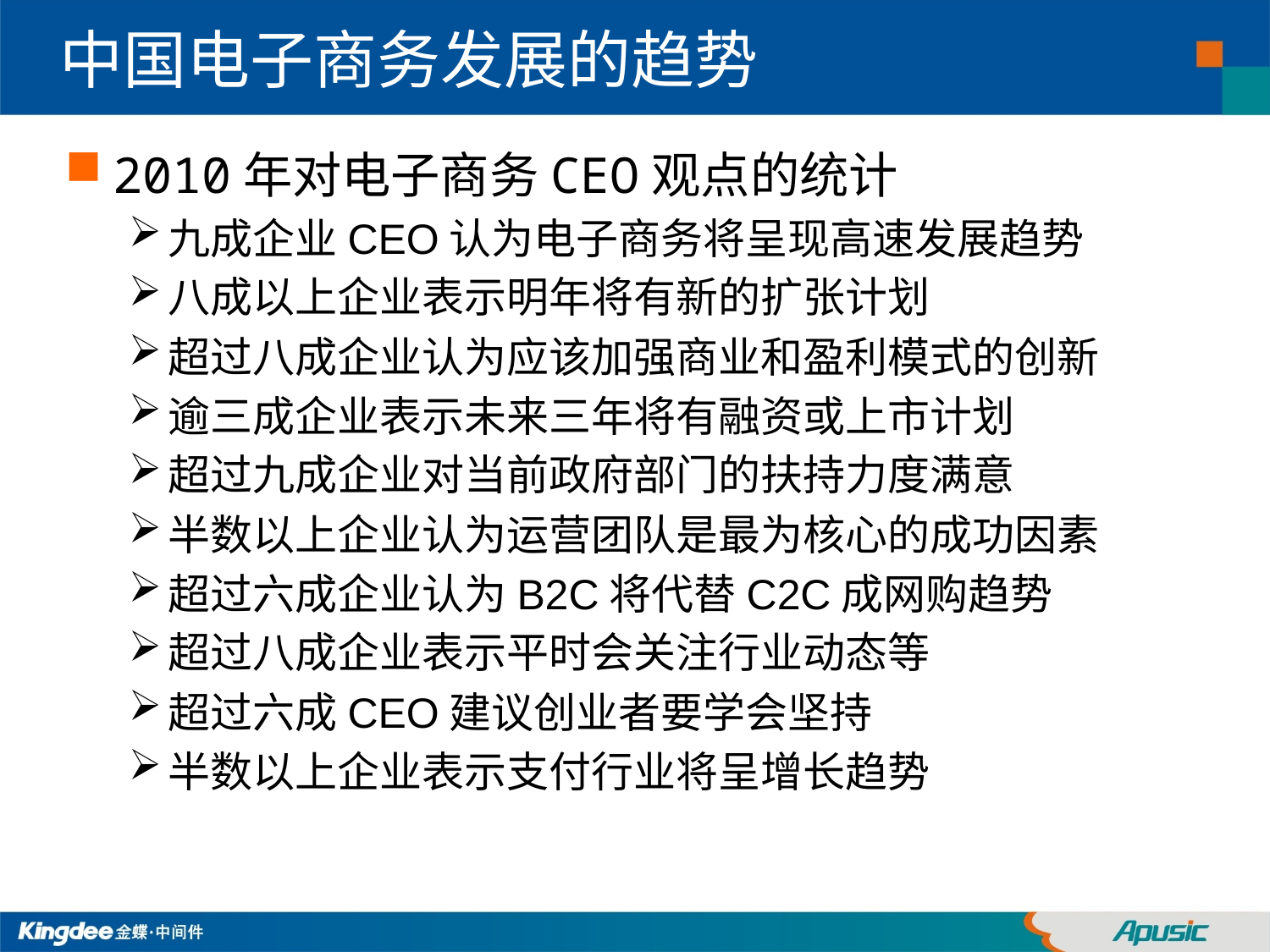

# 中国电子商务发展的趋势
2010年对电子商务CEO观点的统计
九成企业CEO认为电子商务将呈现高速发展趋势
八成以上企业表示明年将有新的扩张计划
超过八成企业认为应该加强商业和盈利模式的创新
逾三成企业表示未来三年将有融资或上市计划
超过九成企业对当前政府部门的扶持力度满意
半数以上企业认为运营团队是最为核心的成功因素
超过六成企业认为B2C将代替C2C成网购趋势
超过八成企业表示平时会关注行业动态等
超过六成CEO建议创业者要学会坚持
半数以上企业表示支付行业将呈增长趋势